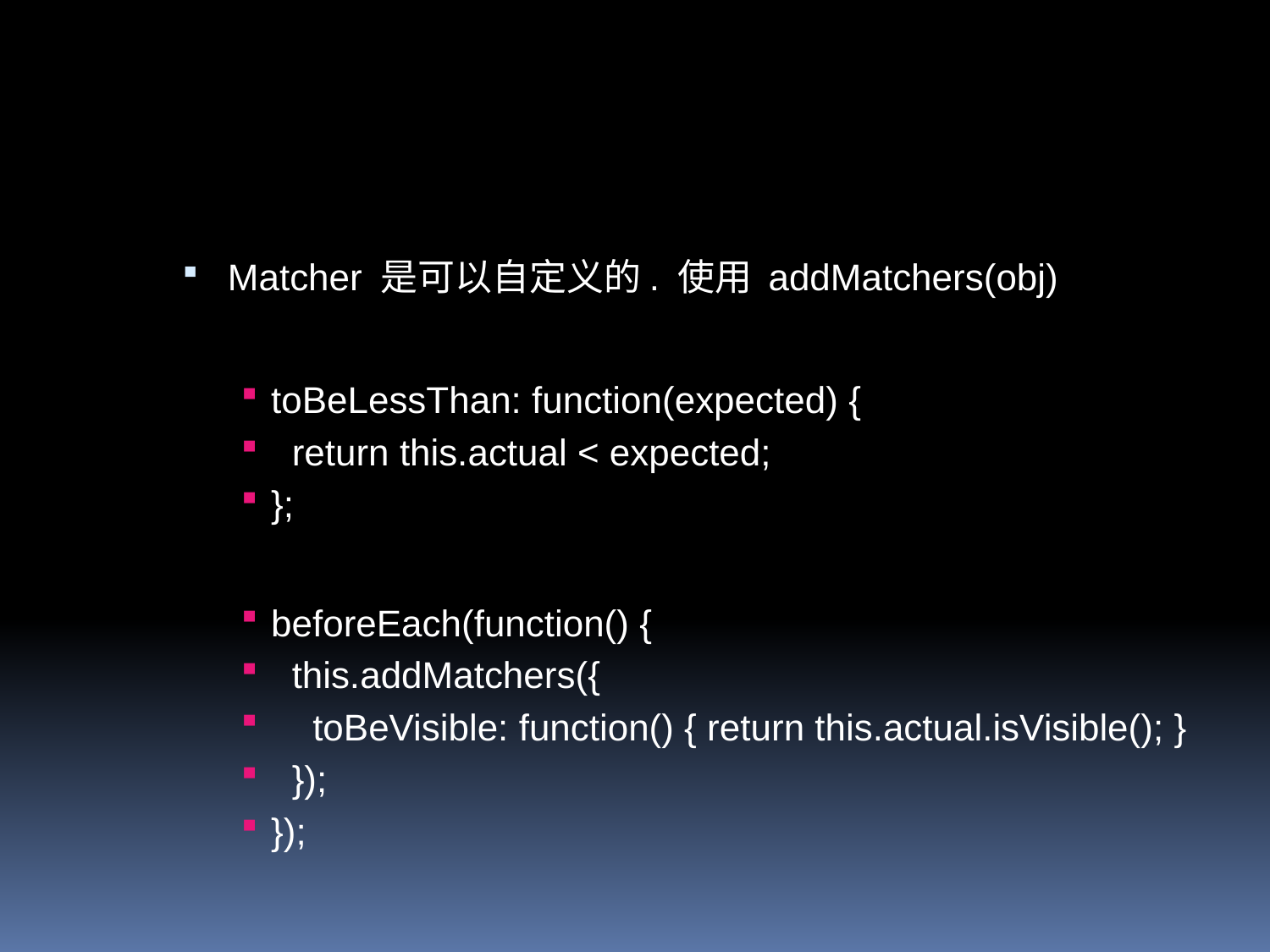

#
Matcher 是可以自定义的. 使用 addMatchers(obj)

toBeLessThan: function(expected) {
  return this.actual < expected;
};

beforeEach(function() {
  this.addMatchers({
    toBeVisible: function() { return this.actual.isVisible(); }
  });
});